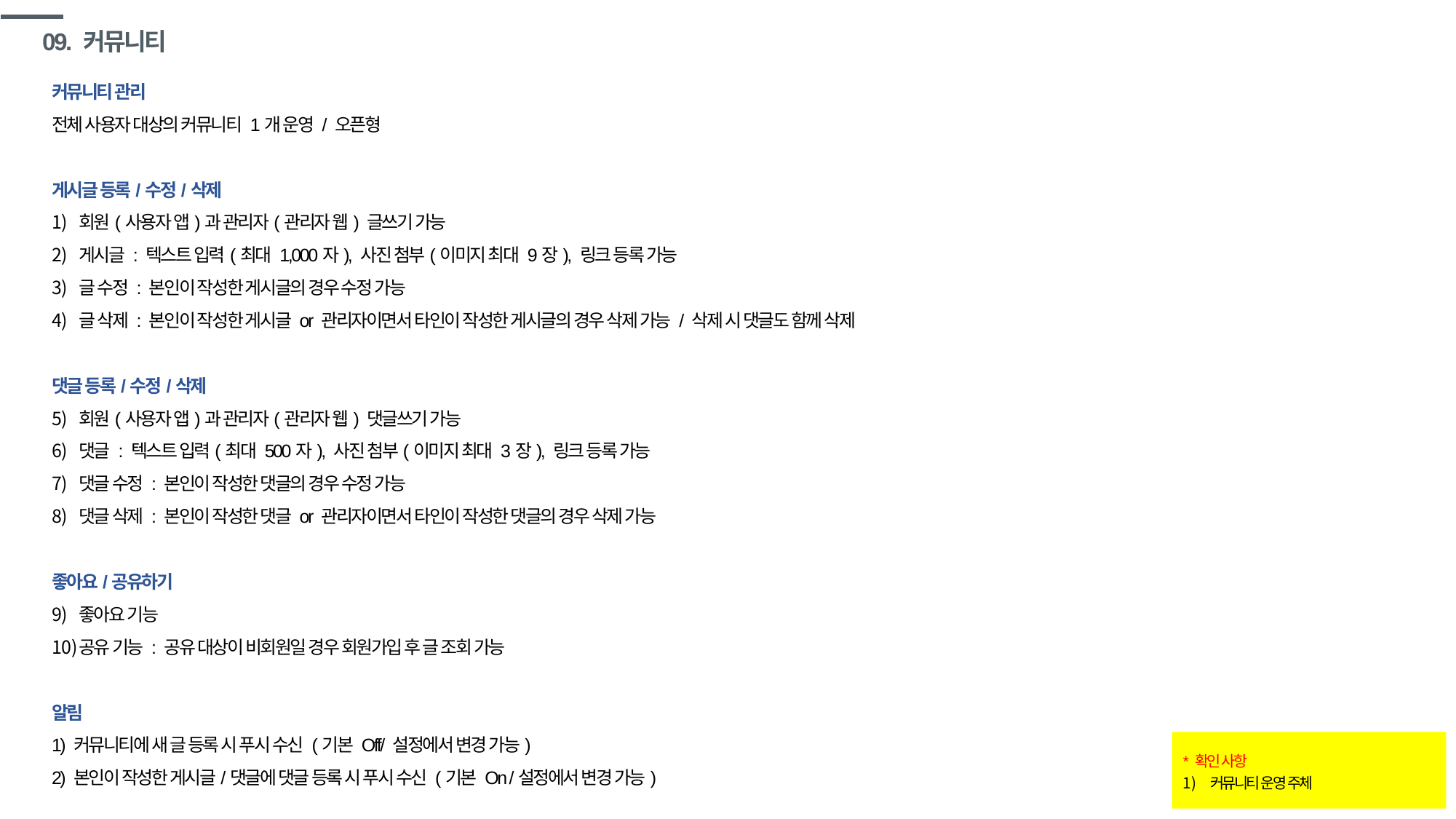

# 09. 커뮤니티
커뮤니티 관리
전체 사용자 대상의 커뮤니티 1개 운영 / 오픈형

게시글 등록/수정/삭제
회원(사용자 앱)과 관리자(관리자 웹) 글쓰기 가능
게시글 : 텍스트 입력(최대 1,000자), 사진 첨부(이미지 최대 9장), 링크 등록 가능
글 수정 : 본인이 작성한 게시글의 경우 수정 가능
글 삭제 : 본인이 작성한 게시글 or 관리자이면서 타인이 작성한 게시글의 경우 삭제 가능 / 삭제 시 댓글도 함께 삭제

댓글 등록/수정/삭제
회원(사용자 앱)과 관리자(관리자 웹) 댓글쓰기 가능
댓글 : 텍스트 입력(최대 500자), 사진 첨부(이미지 최대 3장), 링크 등록 가능
댓글 수정 : 본인이 작성한 댓글의 경우 수정 가능
댓글 삭제 : 본인이 작성한 댓글 or 관리자이면서 타인이 작성한 댓글의 경우 삭제 가능

좋아요/공유하기
좋아요 기능
공유 기능 : 공유 대상이 비회원일 경우 회원가입 후 글 조회 가능

알림
1) 커뮤니티에 새 글 등록 시 푸시 수신 (기본 Off/ 설정에서 변경 가능)
2) 본인이 작성한 게시글/댓글에 댓글 등록 시 푸시 수신 (기본 On /설정에서 변경 가능)
* 확인 사항
커뮤니티 운영 주체